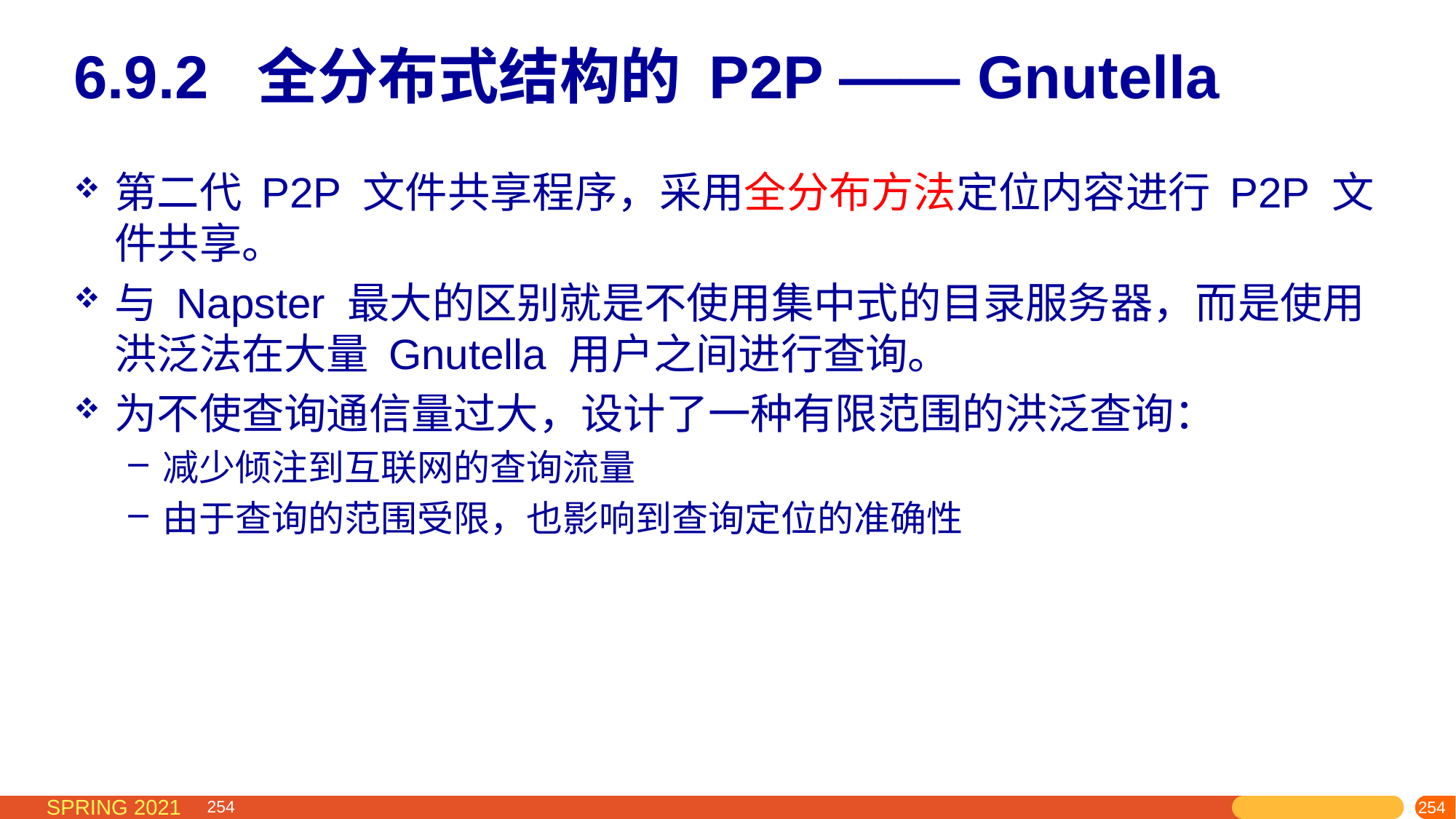

# 6.9.2  全分布式结构的 P2P —— Gnutella
第二代 P2P 文件共享程序，采用全分布方法定位内容进行 P2P 文件共享。
与 Napster 最大的区别就是不使用集中式的目录服务器，而是使用洪泛法在大量 Gnutella 用户之间进行查询。
为不使查询通信量过大，设计了一种有限范围的洪泛查询：
减少倾注到互联网的查询流量
由于查询的范围受限，也影响到查询定位的准确性